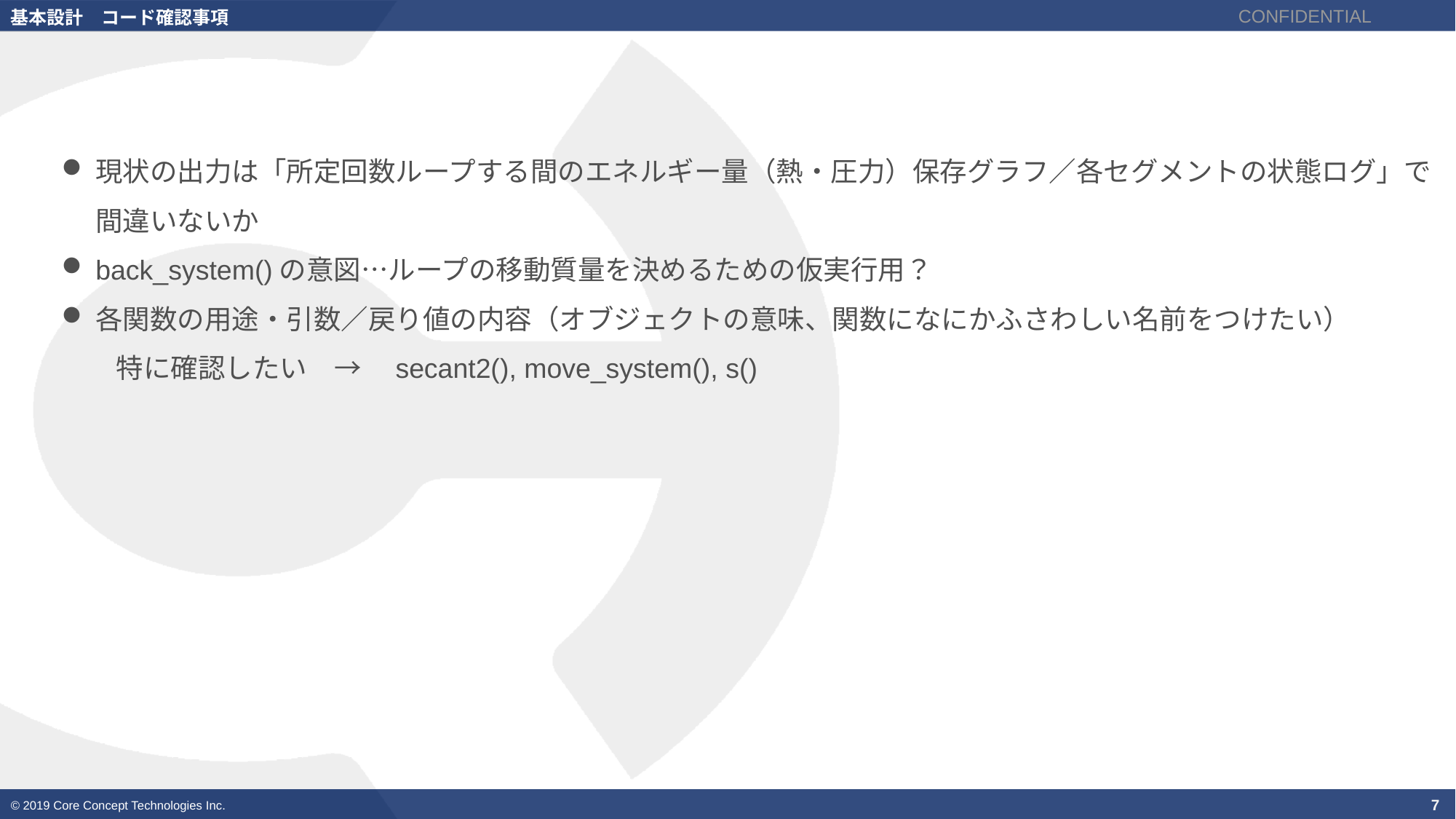

CONFIDENTIAL
基本設計　コード確認事項
現状の出力は「所定回数ループする間のエネルギー量（熱・圧力）保存グラフ／各セグメントの状態ログ」で間違いないか
back_system()の意図…ループの移動質量を決めるための仮実行用？
各関数の用途・引数／戻り値の内容（オブジェクトの意味、関数になにかふさわしい名前をつけたい）
　　特に確認したい　→　secant2(), move_system(), s()
7